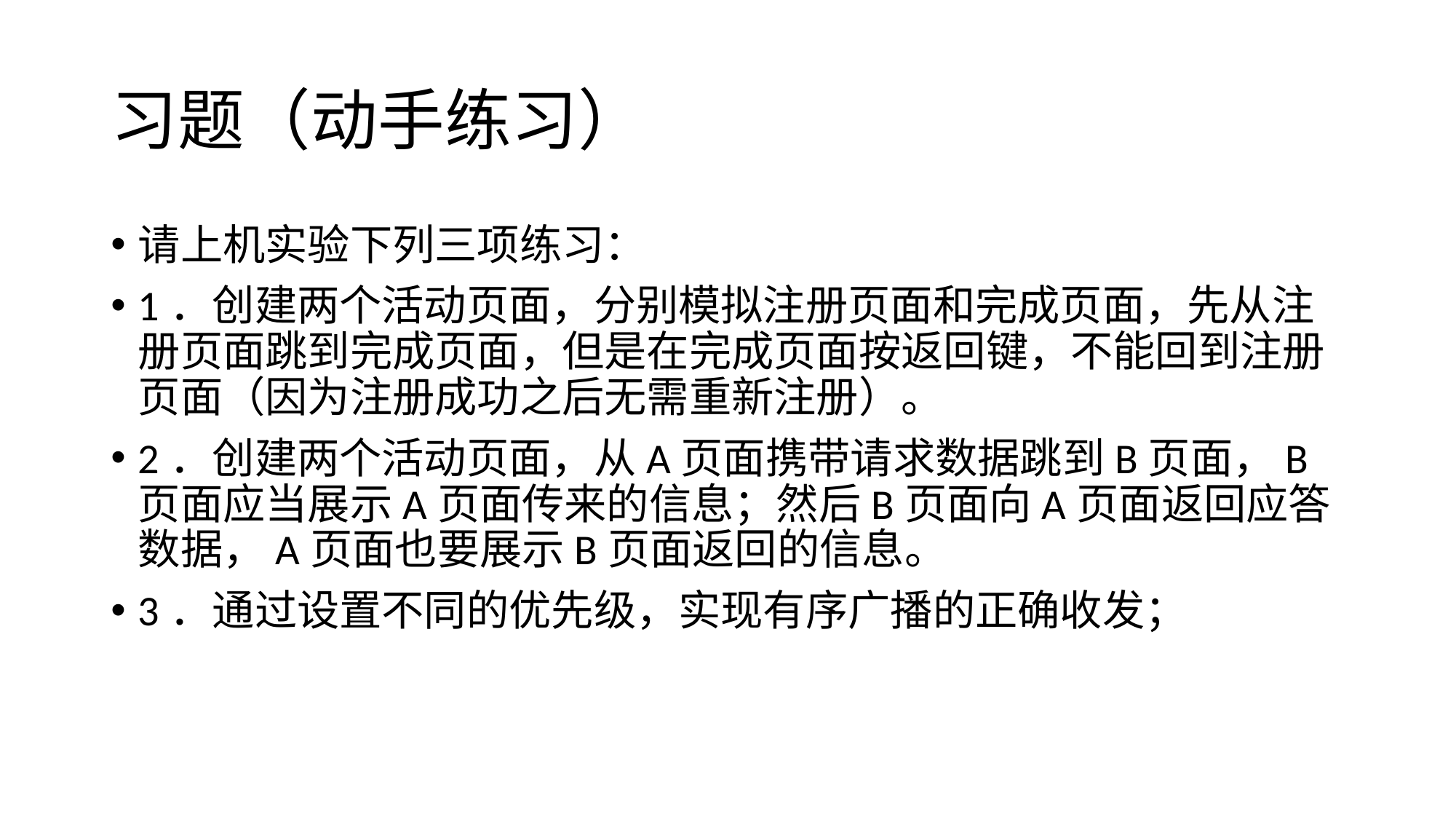

# 习题（动手练习）
请上机实验下列三项练习：
1．创建两个活动页面，分别模拟注册页面和完成页面，先从注册页面跳到完成页面，但是在完成页面按返回键，不能回到注册页面（因为注册成功之后无需重新注册）。
2．创建两个活动页面，从A页面携带请求数据跳到B页面，B页面应当展示A页面传来的信息；然后B页面向A页面返回应答数据，A页面也要展示B页面返回的信息。
3．通过设置不同的优先级，实现有序广播的正确收发；